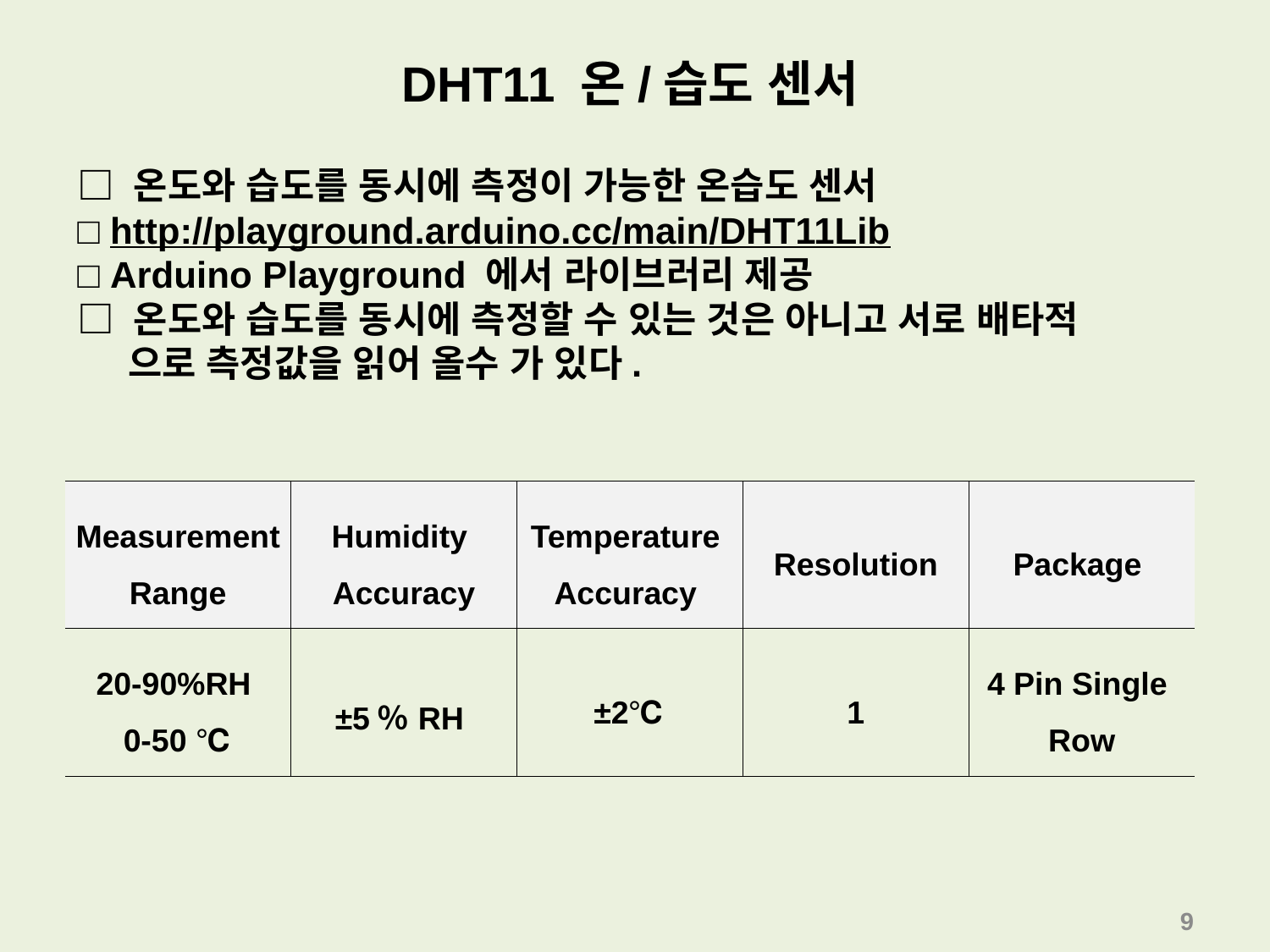

DHT11 온/습도 센서
□ 온도와 습도를 동시에 측정이 가능한 온습도 센서
□ http://playground.arduino.cc/main/DHT11Lib
□ Arduino Playground 에서 라이브러리 제공
□ 온도와 습도를 동시에 측정할 수 있는 것은 아니고 서로 배타적
    으로 측정값을 읽어 올수 가 있다.

| Measurement Range | Humidity Accuracy | Temperature Accuracy | Resolution | Package |
| --- | --- | --- | --- | --- |
| 20-90%RH 0-50 ℃ | ±5％RH | ±2℃ | 1 | 4 Pin Single Row |

9